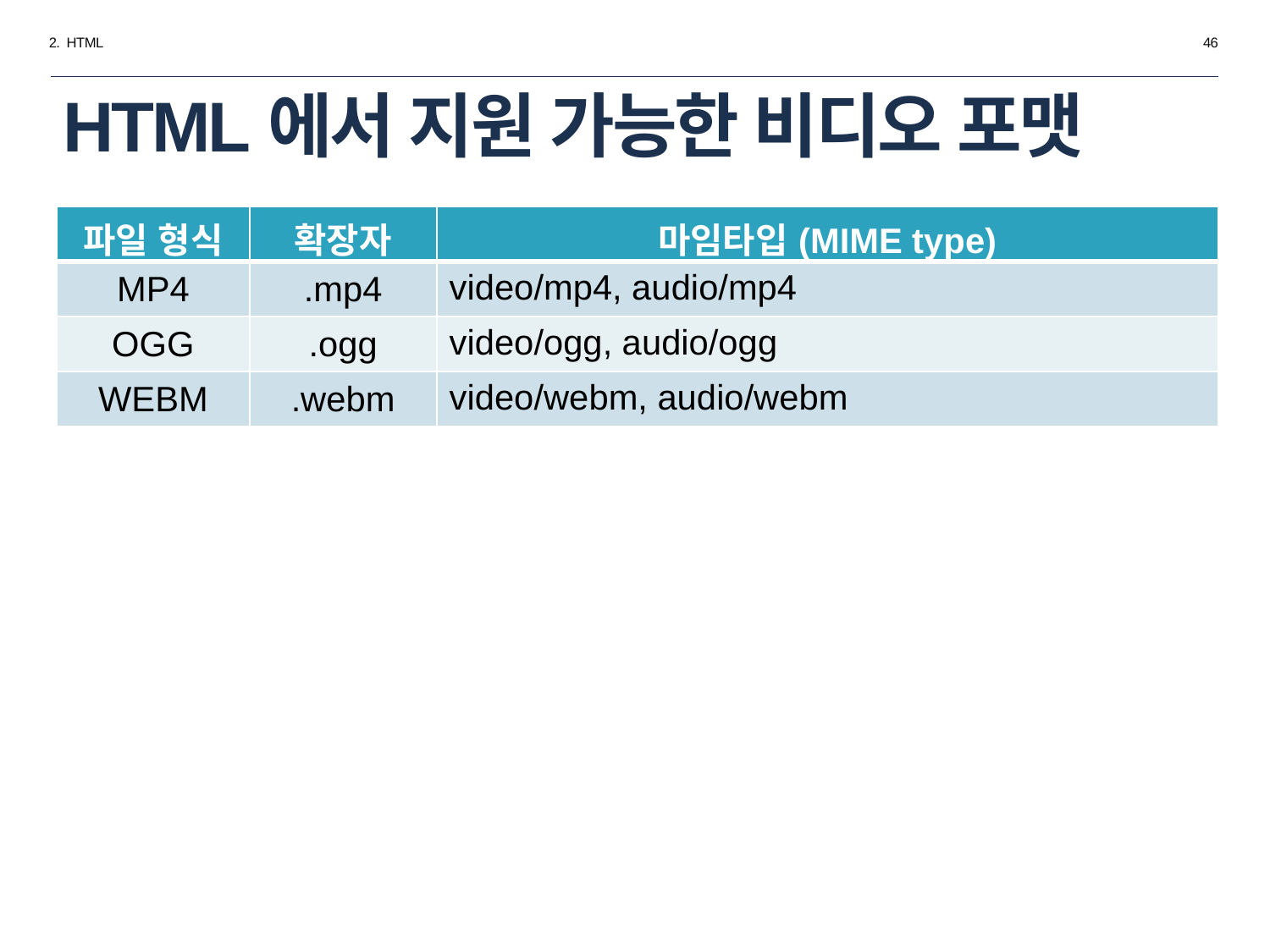

2.  HTML
46
# HTML에서 지원 가능한 비디오 포맷
| 파일 형식 | 확장자 | 마임타입(MIME type) |
| --- | --- | --- |
| MP4 | .mp4 | video/mp4, audio/mp4 |
| OGG | .ogg | video/ogg, audio/ogg |
| WEBM | .webm | video/webm, audio/webm |